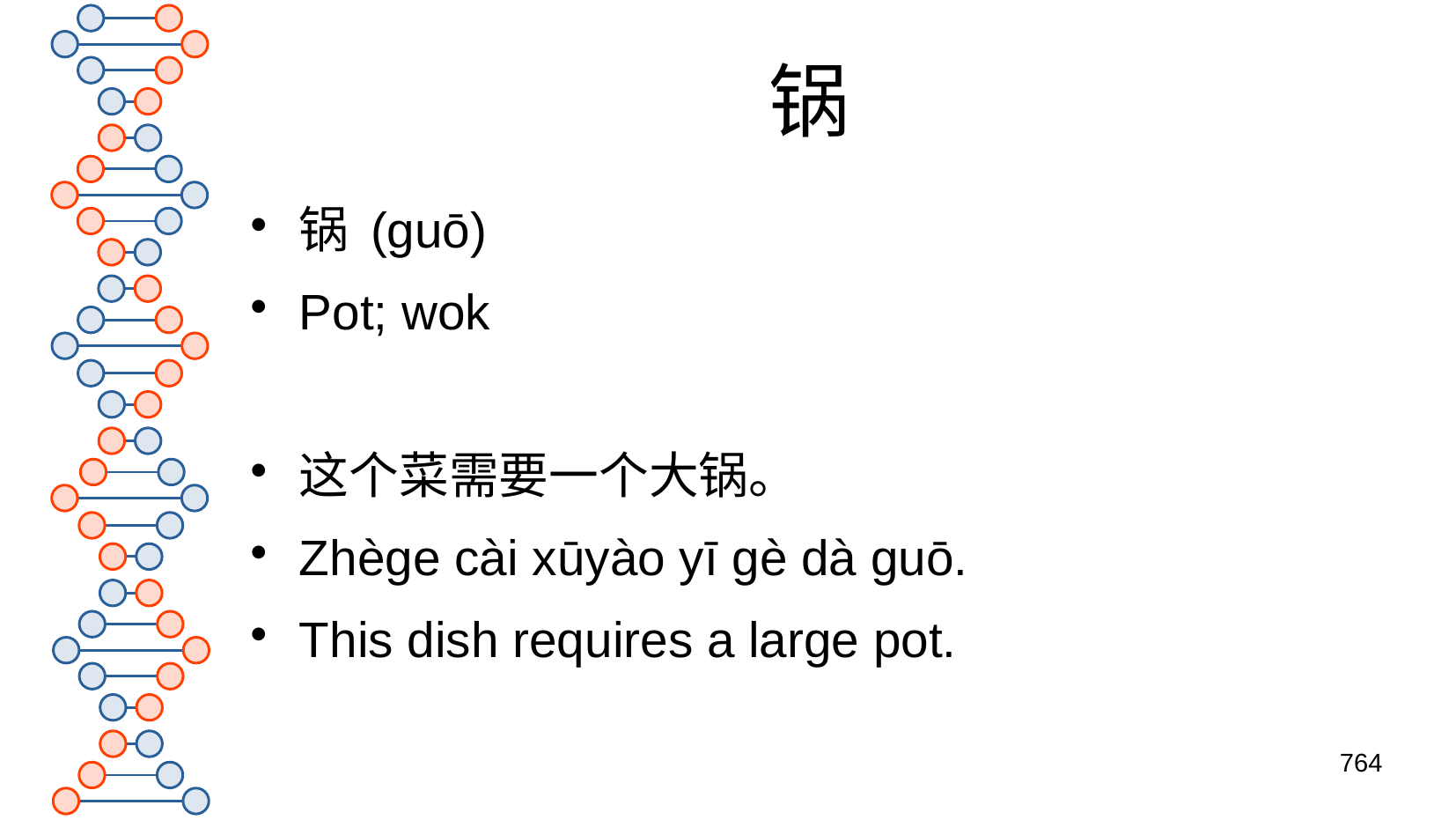

# 锅
锅 (guō)
Pot; wok

这个菜需要一个大锅。
Zhège cài xūyào yī gè dà guō.
This dish requires a large pot.

764